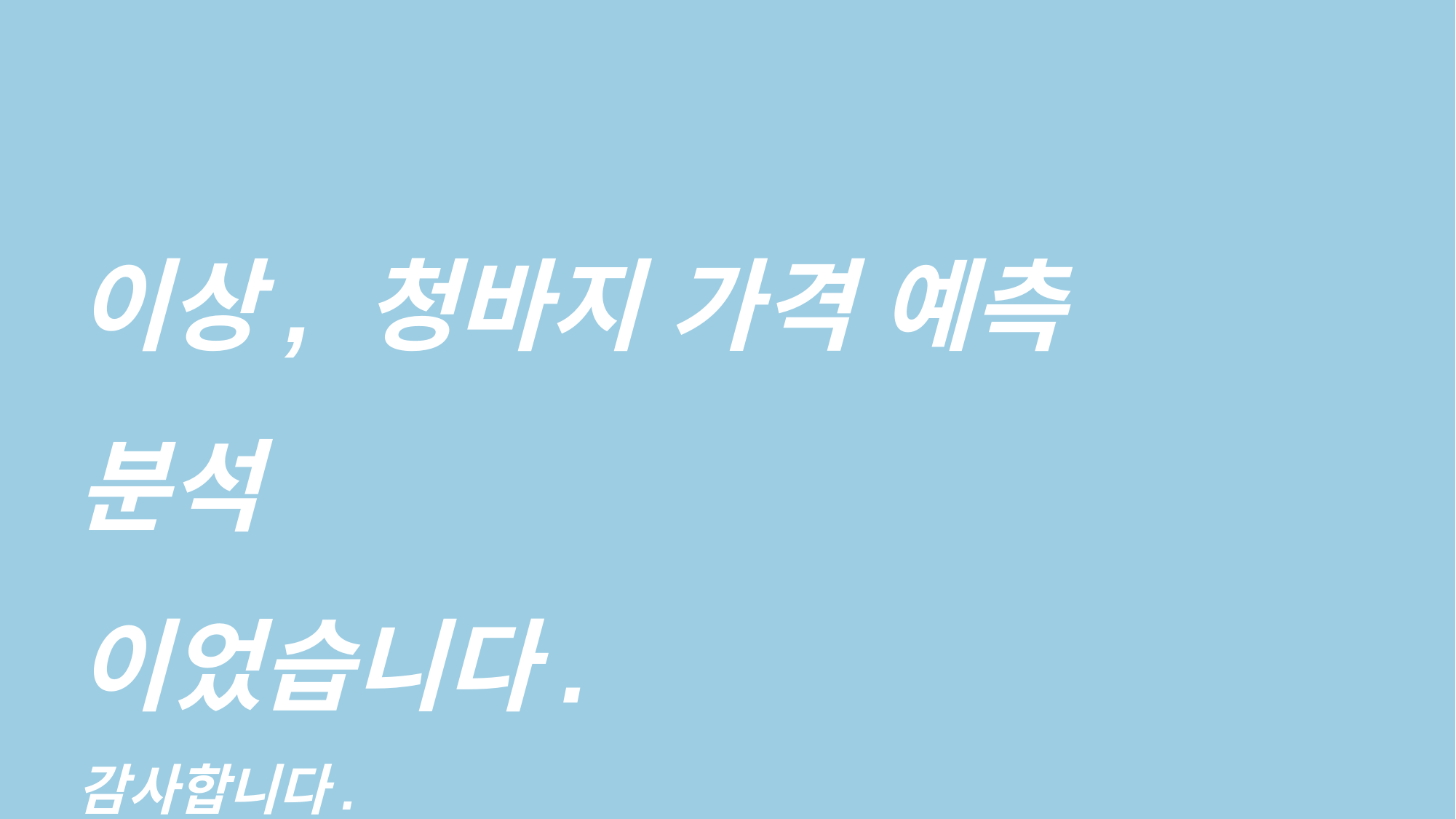

이상, 청바지 가격 예측 분석
이었습니다.
감사합니다.